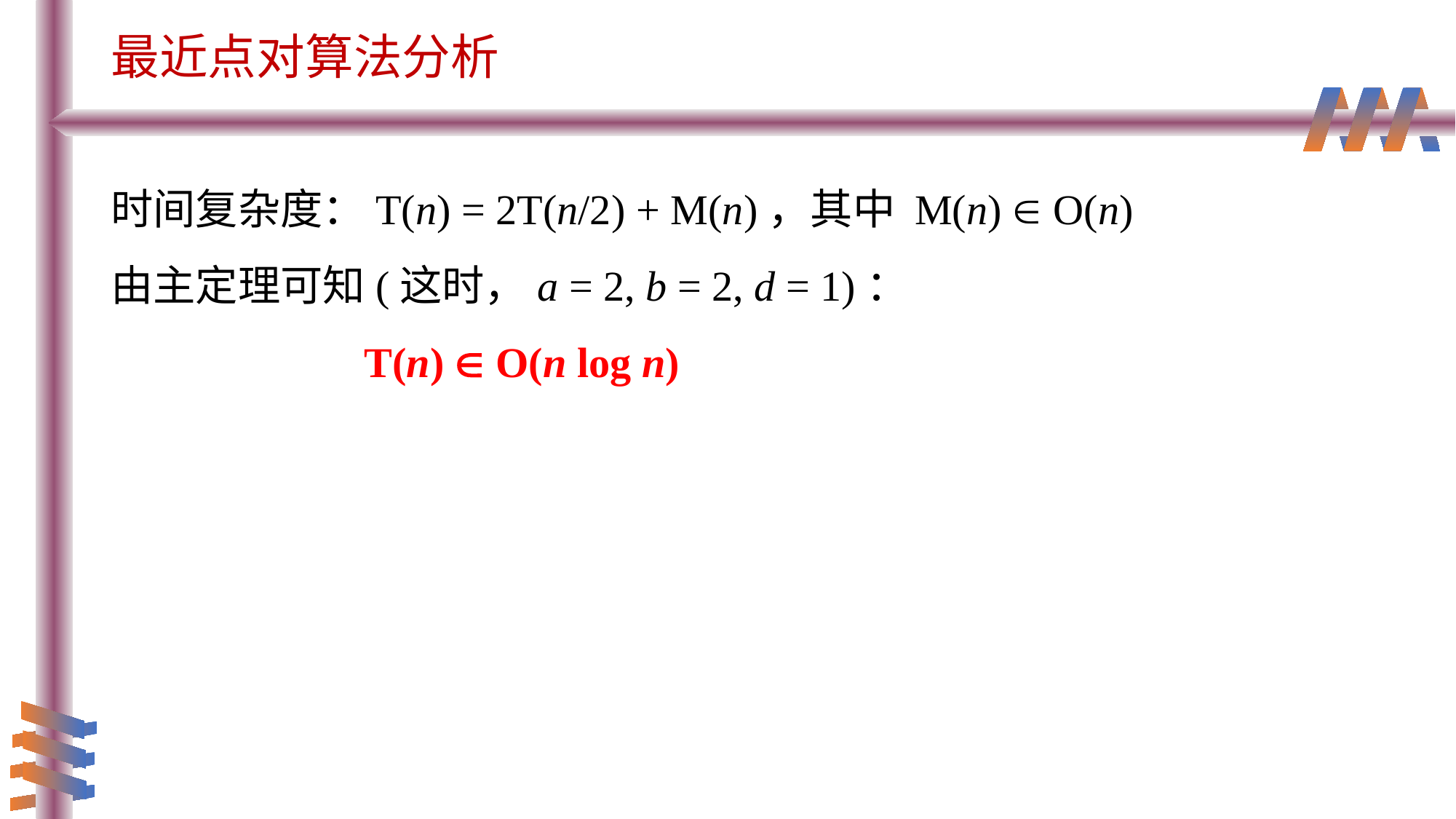

# 最近点对算法分析
时间复杂度：T(n) = 2T(n/2) + M(n)，其中 M(n) ∈ O(n)
由主定理可知(这时，a = 2, b = 2, d = 1)：
                        T(n) ∈ O(n log n)